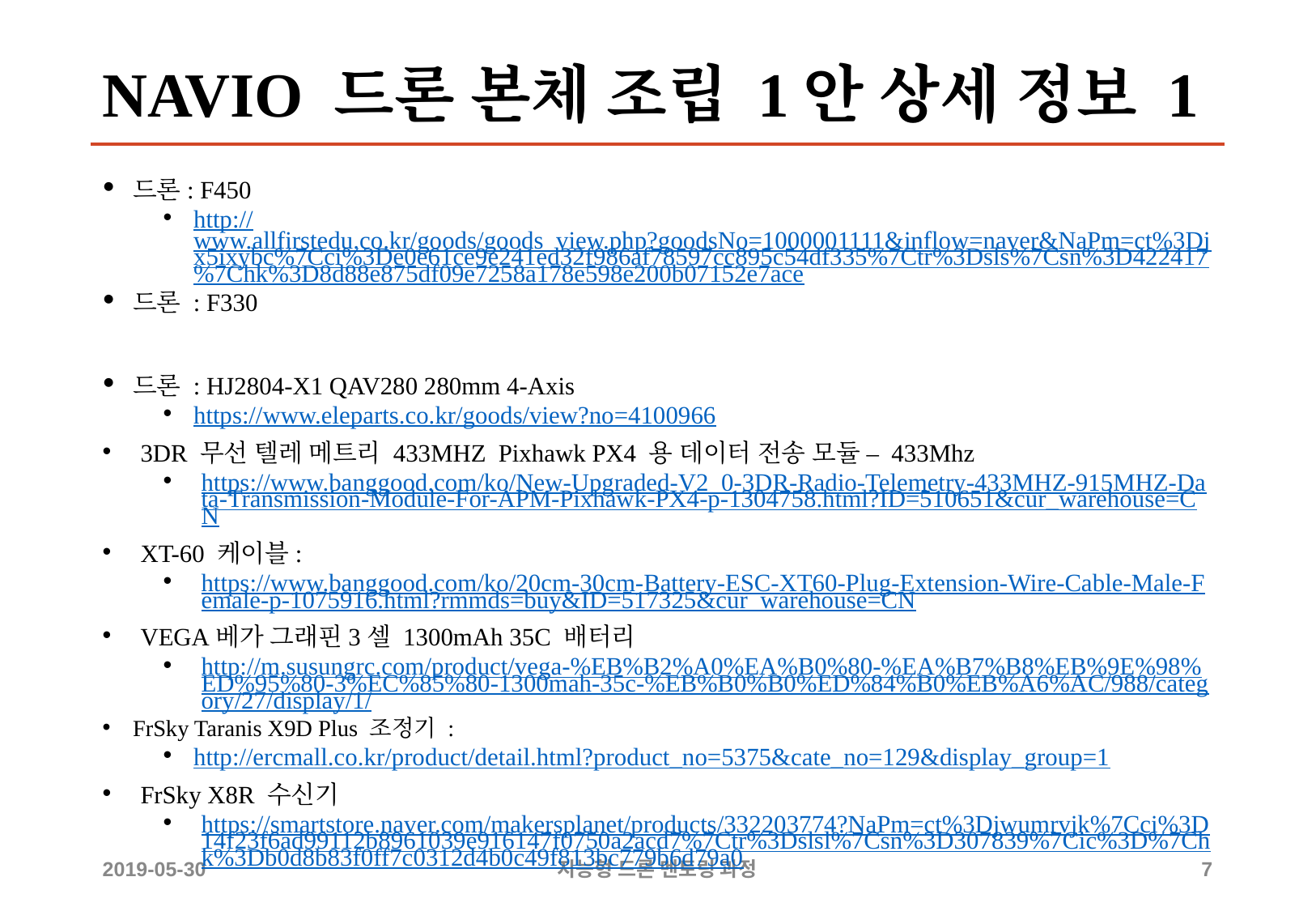

# NAVIO 드론 본체 조립 1안 상세 정보 1
드론: F450
http://www.allfirstedu.co.kr/goods/goods_view.php?goodsNo=1000001111&inflow=naver&NaPm=ct%3Djx5ixybc%7Cci%3De0e61ce9e241ed32f986af78597cc895c54df335%7Ctr%3Dsls%7Csn%3D422417%7Chk%3D8d88e875df09e7258a178e598e200b07152e7ace
드론 : F330

드론 : HJ2804-X1 QAV280 280mm 4-Axis
https://www.eleparts.co.kr/goods/view?no=4100966
3DR 무선 텔레 메트리 433MHZ  Pixhawk PX4 용 데이터 전송 모듈 – 433Mhz
https://www.banggood.com/ko/New-Upgraded-V2_0-3DR-Radio-Telemetry-433MHZ-915MHZ-Data-Transmission-Module-For-APM-Pixhawk-PX4-p-1304758.html?ID=510651&cur_warehouse=CN
XT-60 케이블:
https://www.banggood.com/ko/20cm-30cm-Battery-ESC-XT60-Plug-Extension-Wire-Cable-Male-Female-p-1075916.html?rmmds=buy&ID=517325&cur_warehouse=CN
VEGA베가 그래핀3셀 1300mAh 35C 배터리
http://m.susungrc.com/product/vega-%EB%B2%A0%EA%B0%80-%EA%B7%B8%EB%9E%98%ED%95%80-3%EC%85%80-1300mah-35c-%EB%B0%B0%ED%84%B0%EB%A6%AC/988/category/27/display/1/
FrSky Taranis X9D Plus 조정기 :
http://ercmall.co.kr/product/detail.html?product_no=5375&cate_no=129&display_group=1
FrSky X8R 수신기
https://smartstore.naver.com/makersplanet/products/332203774?NaPm=ct%3Djwumrvjk%7Cci%3D14f23f6ad99112b8961039e916147f0750a2acd7%7Ctr%3Dslsl%7Csn%3D307839%7Cic%3D%7Chk%3Db0d8b83f0ff7c0312d4b0c49f813bc779b6d79a0

2019-05-30
지능형 드론 멘토링 과정
7